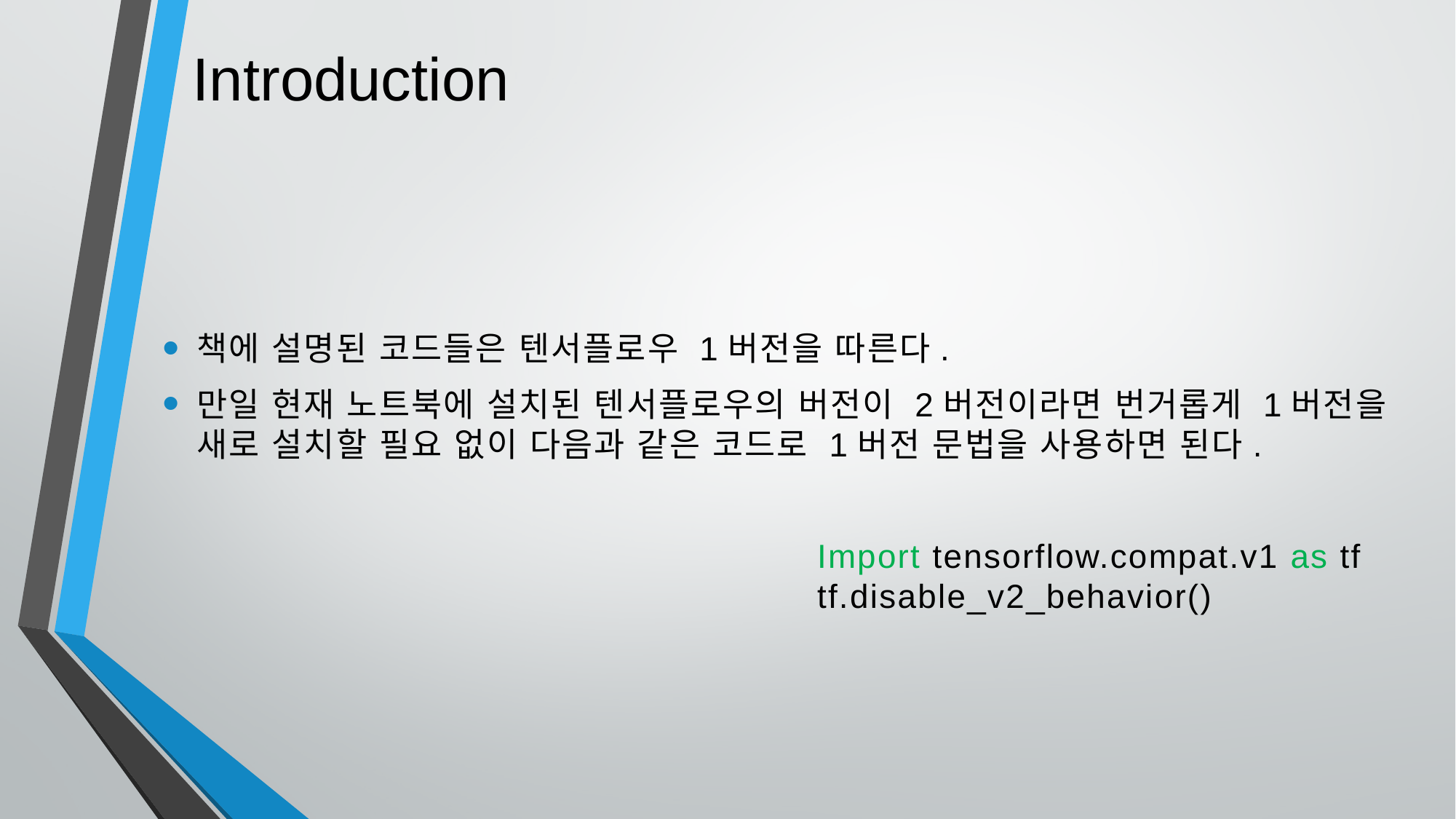

# Introduction
책에 설명된 코드들은 텐서플로우 1버전을 따른다.
만일 현재 노트북에 설치된 텐서플로우의 버전이 2버전이라면 번거롭게 1버전을 새로 설치할 필요 없이 다음과 같은 코드로 1버전 문법을 사용하면 된다.

						Import tensorflow.compat.v1 as tf
						tf.disable_v2_behavior()